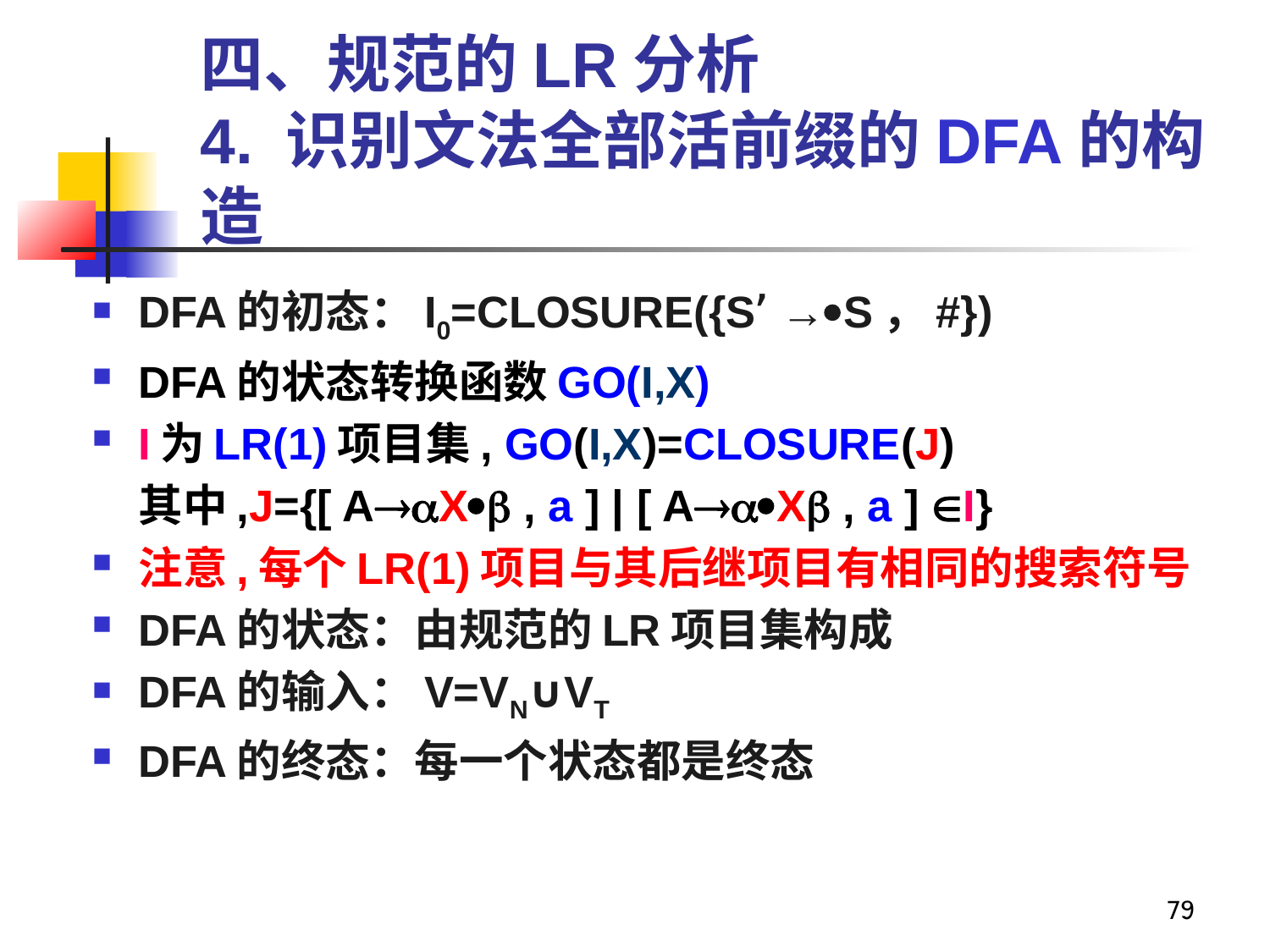

四、规范的LR分析
4. 识别文法全部活前缀的DFA的构造
DFA的初态：I0=CLOSURE({S’ →•S，#})
DFA的状态转换函数GO(I,X)
I为LR(1)项目集, GO(I,X)=CLOSURE(J)
	其中,J={[ A→αX•β , a ] | [ A→α•Xβ , a ] ∈I}
注意,每个LR(1)项目与其后继项目有相同的搜索符号
DFA的状态：由规范的LR项目集构成
DFA的输入：V=VN∪VT
DFA的终态：每一个状态都是终态

79